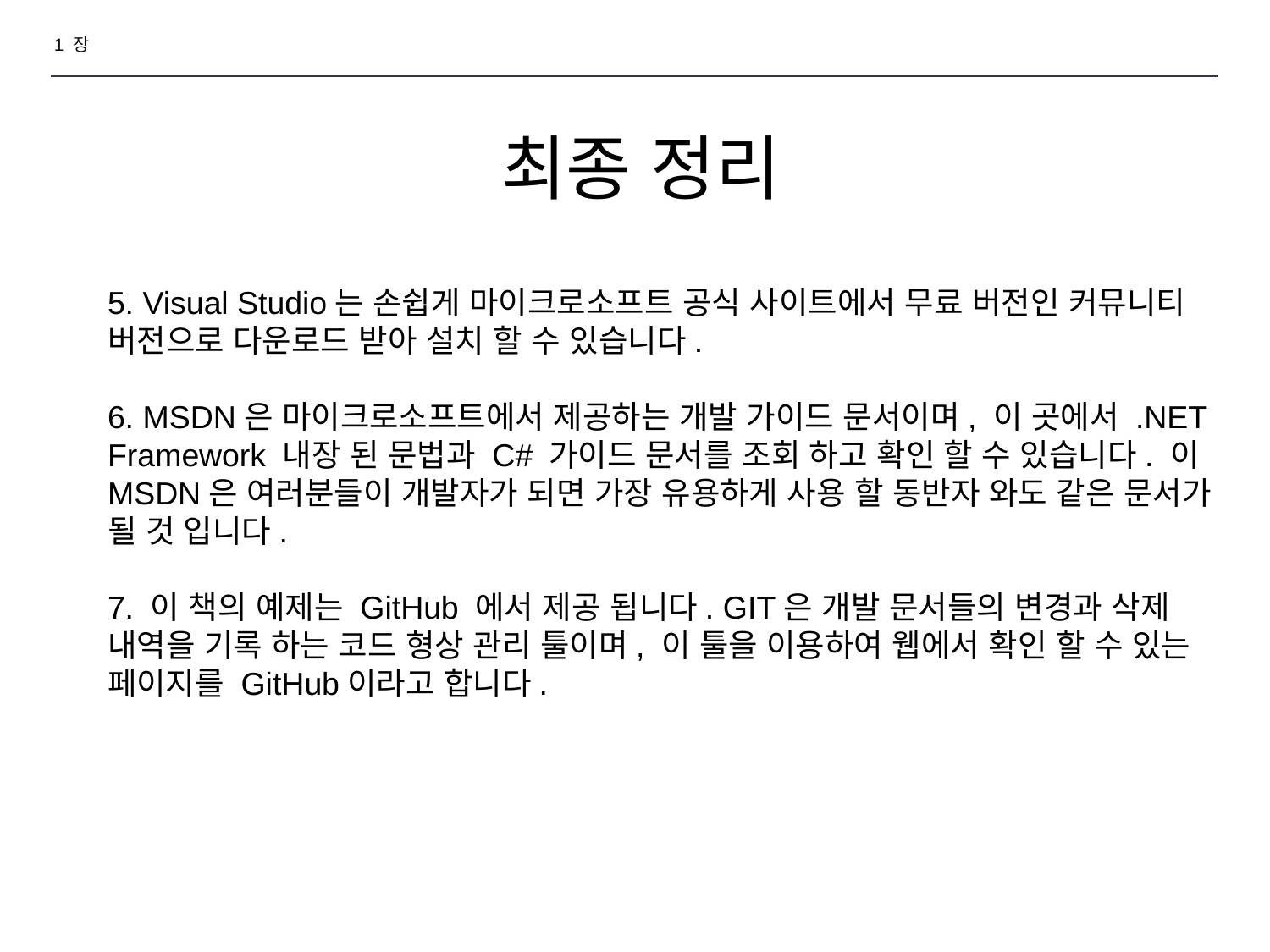

1 장
# 최종 정리

5. Visual Studio는 손쉽게 마이크로소프트 공식 사이트에서 무료 버전인 커뮤니티 버전으로 다운로드 받아 설치 할 수 있습니다.

6. MSDN은 마이크로소프트에서 제공하는 개발 가이드 문서이며, 이 곳에서 .NET Framework 내장 된 문법과 C# 가이드 문서를 조회 하고 확인 할 수 있습니다. 이 MSDN은 여러분들이 개발자가 되면 가장 유용하게 사용 할 동반자 와도 같은 문서가 될 것 입니다.

7. 이 책의 예제는 GitHub 에서 제공 됩니다. GIT은 개발 문서들의 변경과 삭제 내역을 기록 하는 코드 형상 관리 툴이며, 이 툴을 이용하여 웹에서 확인 할 수 있는 페이지를 GitHub이라고 합니다.